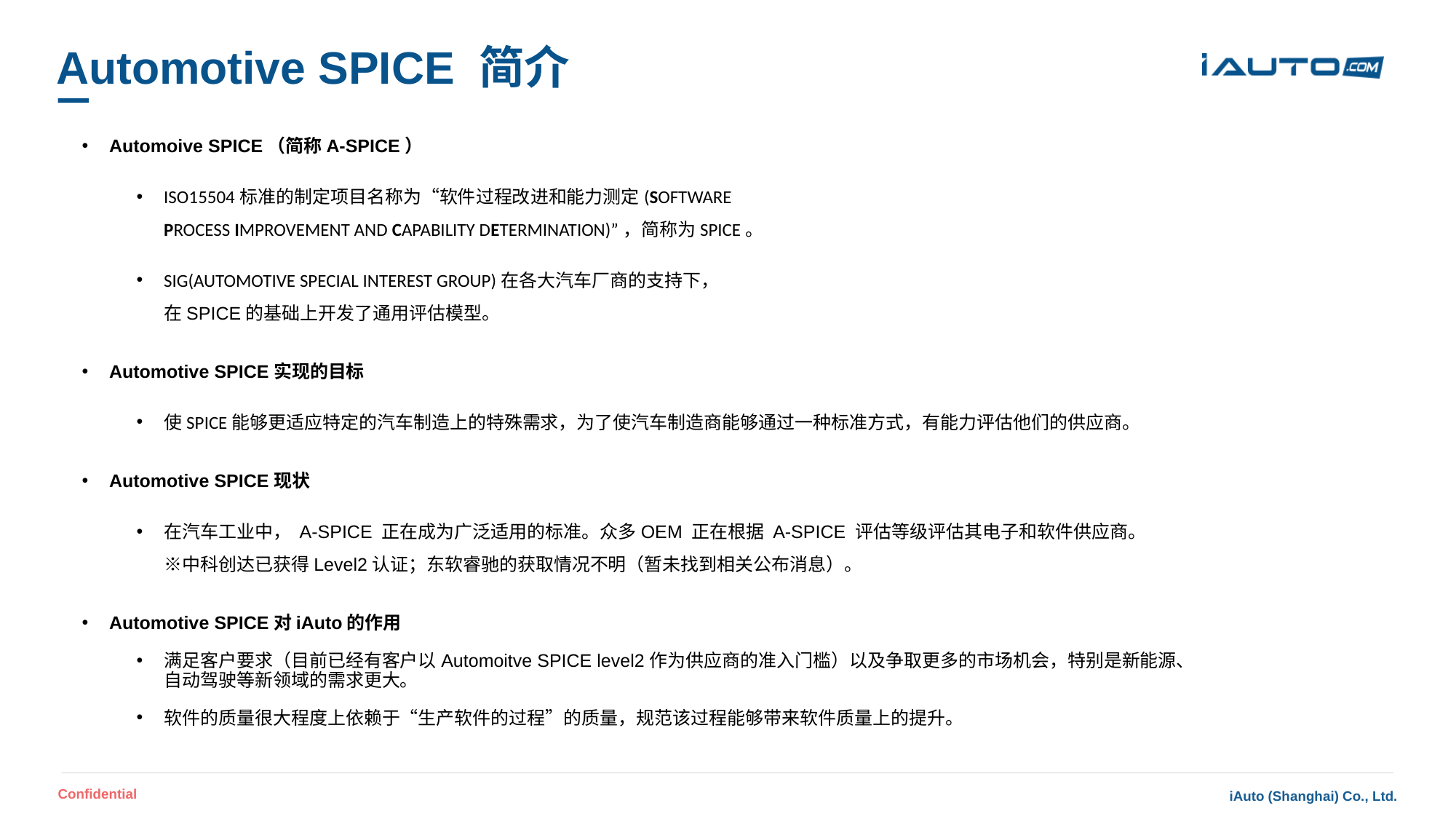

# Automotive SPICE 简介
Automoive SPICE（简称A-SPICE）
ISO15504标准的制定项目名称为“软件过程改进和能力测定(SOFTWARE
PROCESS IMPROVEMENT AND CAPABILITY DETERMINATION)”，简称为SPICE。
SIG(AUTOMOTIVE SPECIAL INTEREST GROUP)在各大汽车厂商的支持下，
在SPICE的基础上开发了通用评估模型。
Automotive SPICE实现的目标
使SPICE能够更适应特定的汽车制造上的特殊需求，为了使汽车制造商能够通过一种标准方式，有能力评估他们的供应商。
Automotive SPICE现状
在汽车工业中， A-SPICE 正在成为广泛适用的标准。众多OEM 正在根据 A-SPICE 评估等级评估其电子和软件供应商。
※中科创达已获得Level2认证；东软睿驰的获取情况不明（暂未找到相关公布消息）。
Automotive SPICE对iAuto的作用
满足客户要求（目前已经有客户以Automoitve SPICE level2作为供应商的准入门槛）以及争取更多的市场机会，特别是新能源、自动驾驶等新领域的需求更大。
软件的质量很大程度上依赖于“生产软件的过程”的质量，规范该过程能够带来软件质量上的提升。